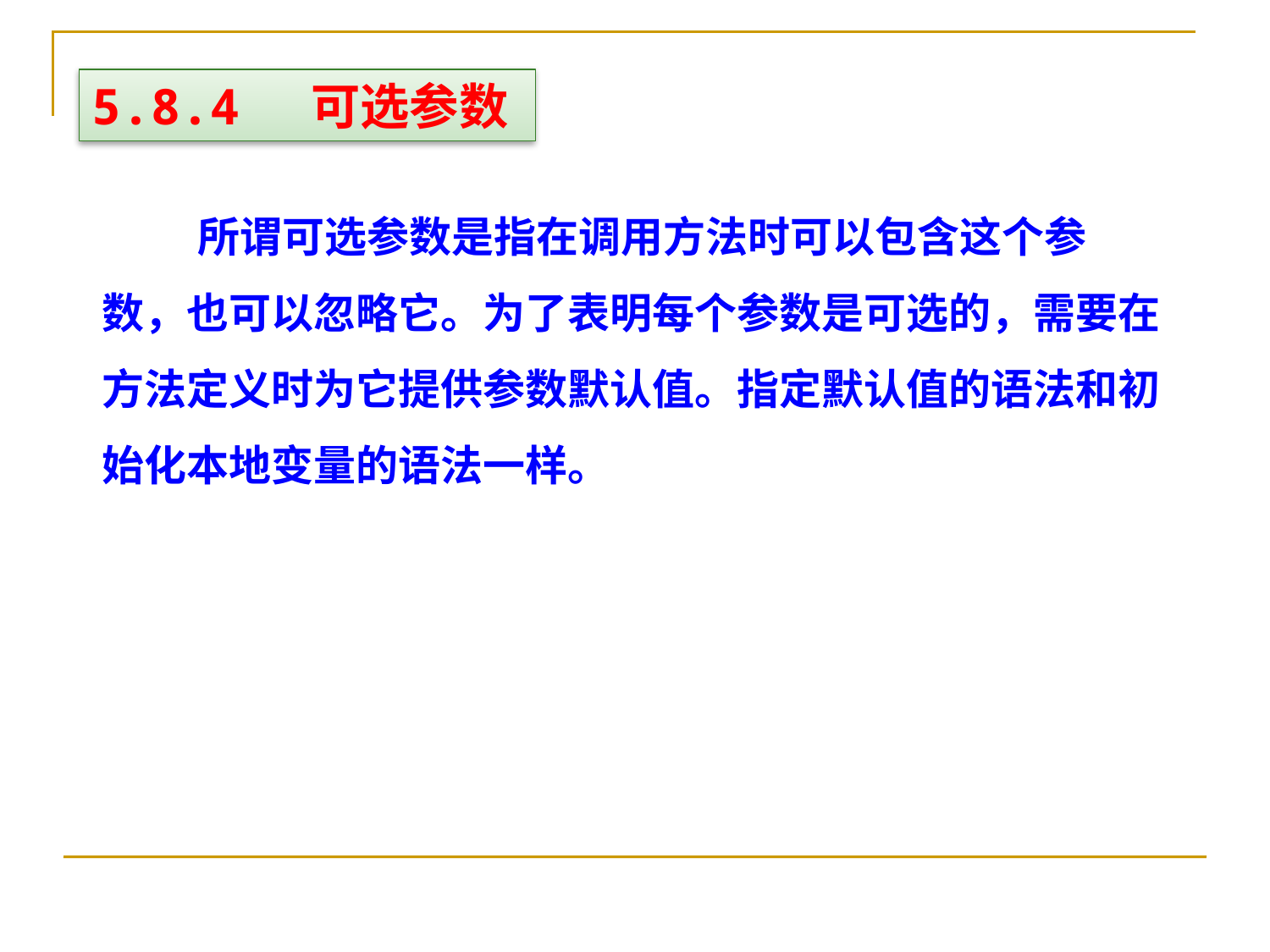

5.8.4  可选参数
         所谓可选参数是指在调用方法时可以包含这个参数，也可以忽略它。为了表明每个参数是可选的，需要在方法定义时为它提供参数默认值。指定默认值的语法和初始化本地变量的语法一样。